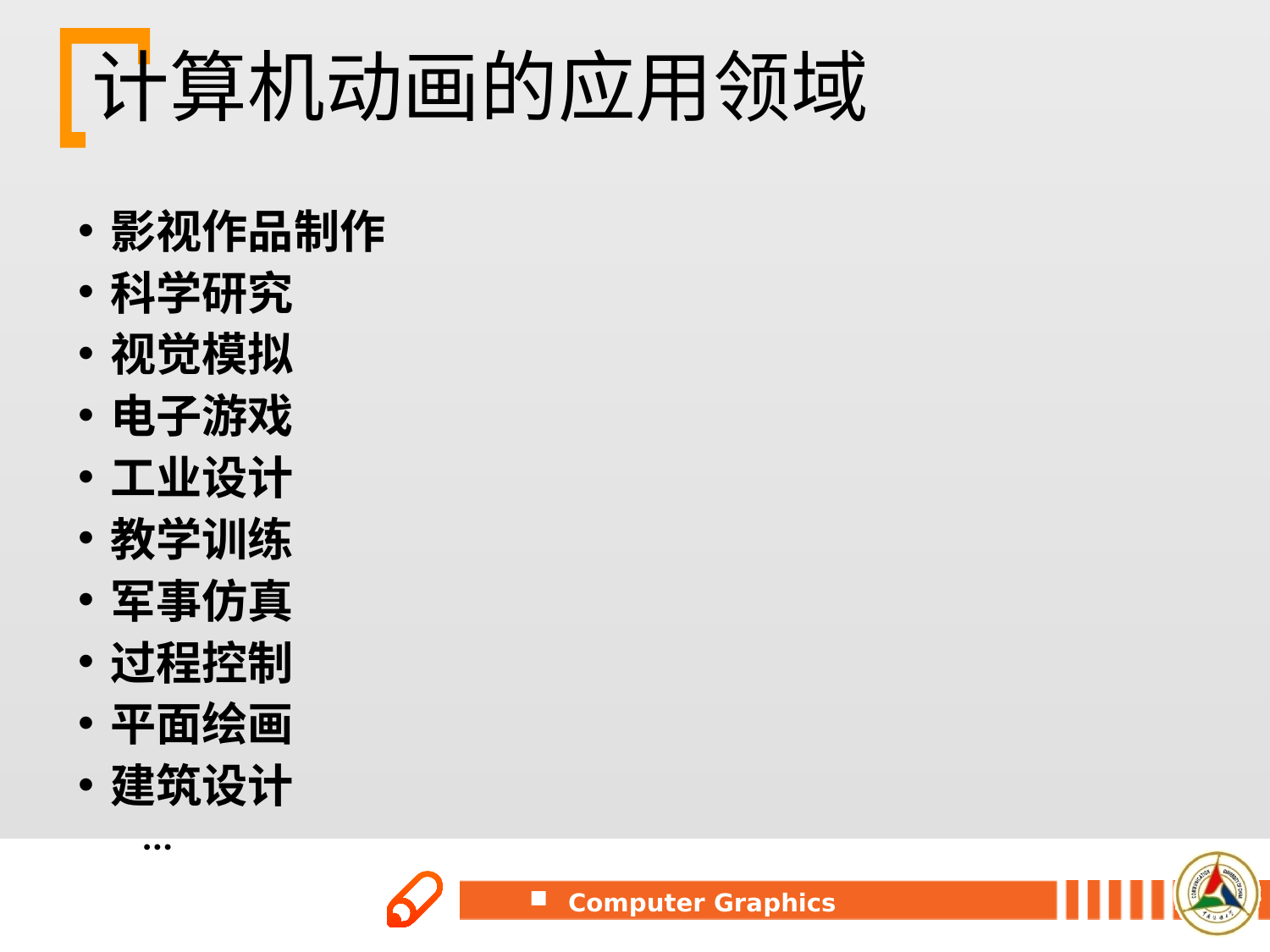

# 计算机动画的应用领域
影视作品制作
科学研究
视觉模拟
电子游戏
工业设计
教学训练
军事仿真
过程控制
平面绘画
建筑设计
...